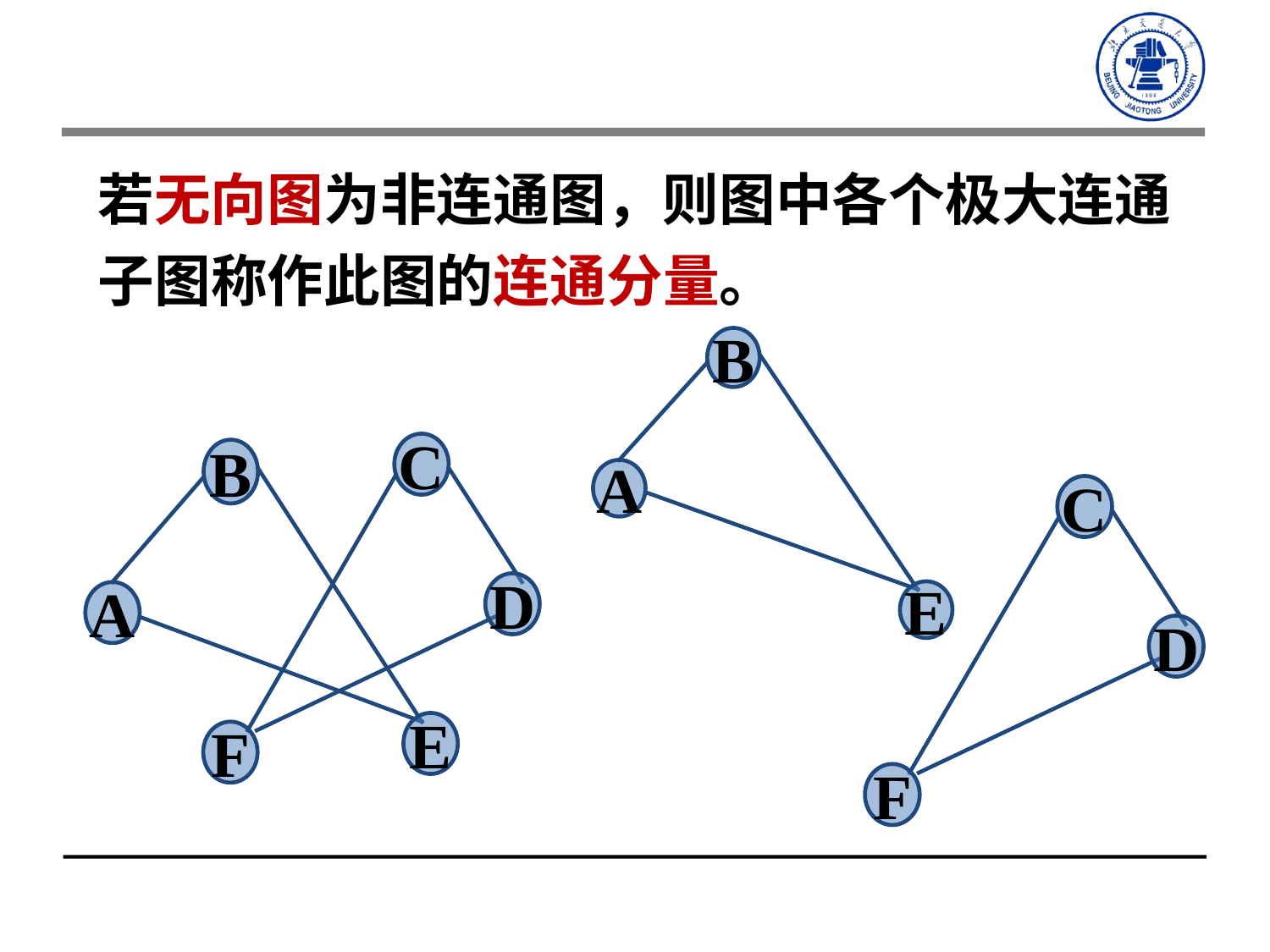

若无向图为非连通图，则图中各个极大连通子图称作此图的连通分量。
B

A

E
C
B

D
A

E
F
C

D

F